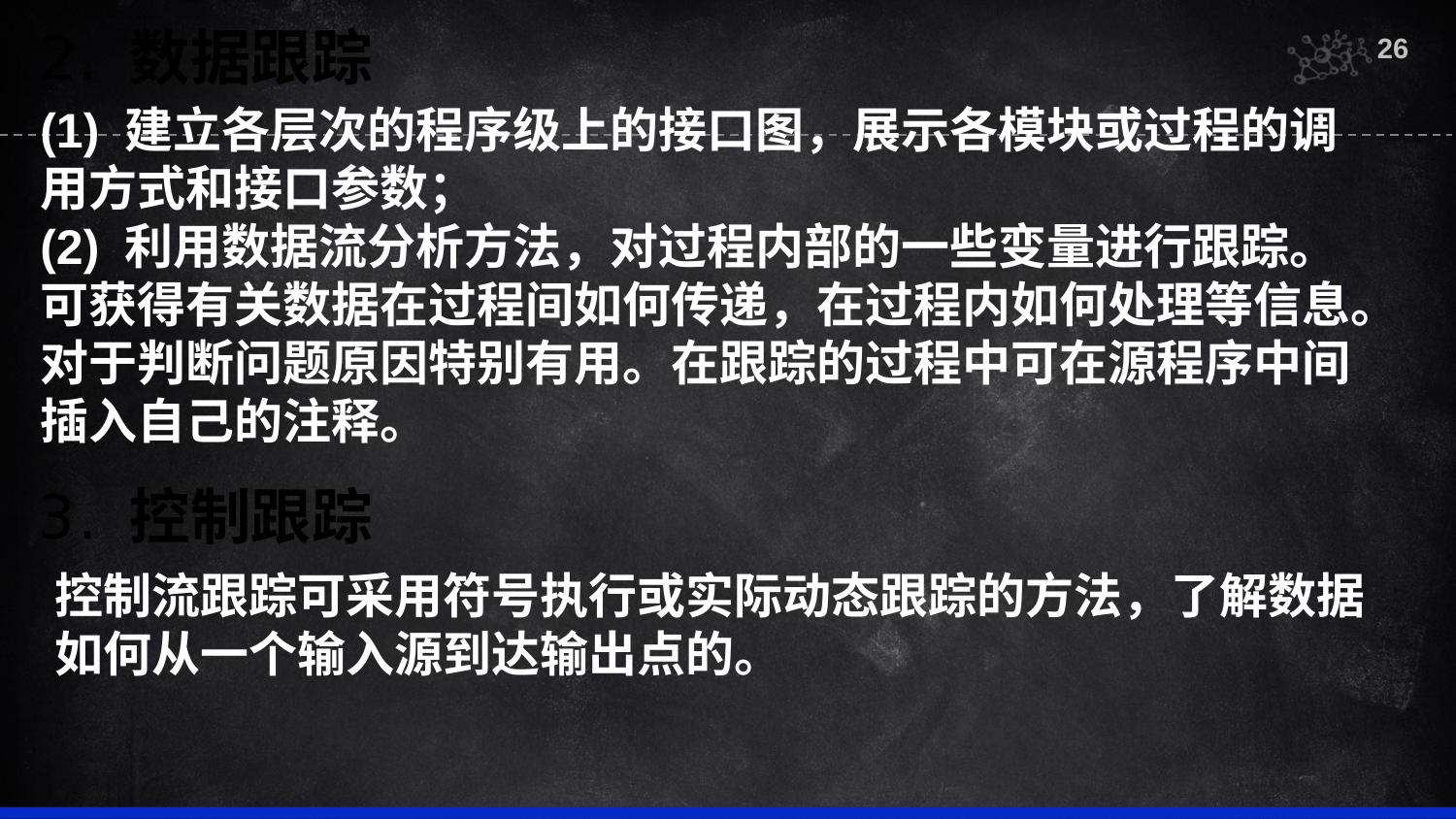

2. 数据跟踪
26
(1) 建立各层次的程序级上的接口图，展示各模块或过程的调用方式和接口参数；
(2) 利用数据流分析方法，对过程内部的一些变量进行跟踪。可获得有关数据在过程间如何传递，在过程内如何处理等信息。对于判断问题原因特别有用。在跟踪的过程中可在源程序中间插入自己的注释。

3. 控制跟踪
控制流跟踪可采用符号执行或实际动态跟踪的方法，了解数据如何从一个输入源到达输出点的。